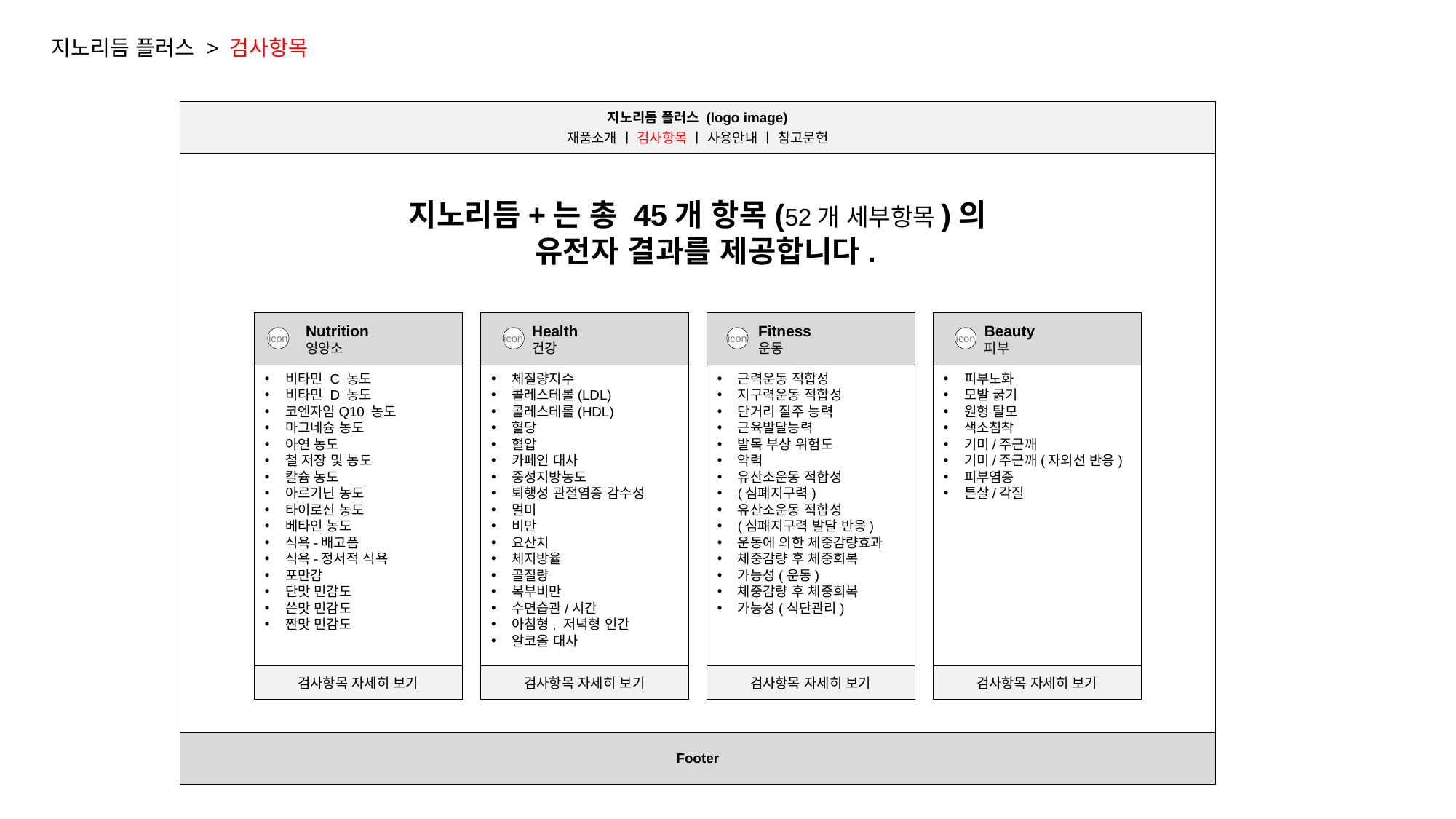

지노리듬 플러스 > 검사항목
지노리듬 플러스 (logo image)

재품소개 ㅣ 검사항목 ㅣ 사용안내 ㅣ 참고문헌

지노리듬+는 총 45개 항목(52개 세부항목)의
 유전자 결과를 제공합니다.
Nutrition
영양소
Health
건강
Fitness
운동
Beauty
피부
icon
icon
icon
icon
비타민 C 농도
비타민 D 농도
코엔자임Q10 농도
마그네슘 농도
아연 농도
철 저장 및 농도
칼슘 농도
아르기닌 농도
타이로신 농도
베타인 농도
식욕-배고픔
식욕-정서적 식욕
포만감
단맛 민감도
쓴맛 민감도
짠맛 민감도
체질량지수
콜레스테롤(LDL)
콜레스테롤(HDL)
혈당
혈압
카페인 대사
중성지방농도
퇴행성 관절염증 감수성
멀미
비만
요산치
체지방율
골질량
복부비만
수면습관/시간
아침형, 저녁형 인간
알코올 대사
근력운동 적합성
지구력운동 적합성
단거리 질주 능력
근육발달능력
발목 부상 위험도
악력
유산소운동 적합성
(심폐지구력)
유산소운동 적합성
(심폐지구력 발달 반응)
운동에 의한 체중감량효과
체중감량 후 체중회복
가능성(운동)
체중감량 후 체중회복
가능성(식단관리)
피부노화
모발 굵기
원형 탈모
색소침착
기미/주근깨
기미/주근깨(자외선 반응)
피부염증
튼살/각질
검사항목 자세히 보기
검사항목 자세히 보기
검사항목 자세히 보기
검사항목 자세히 보기
Footer